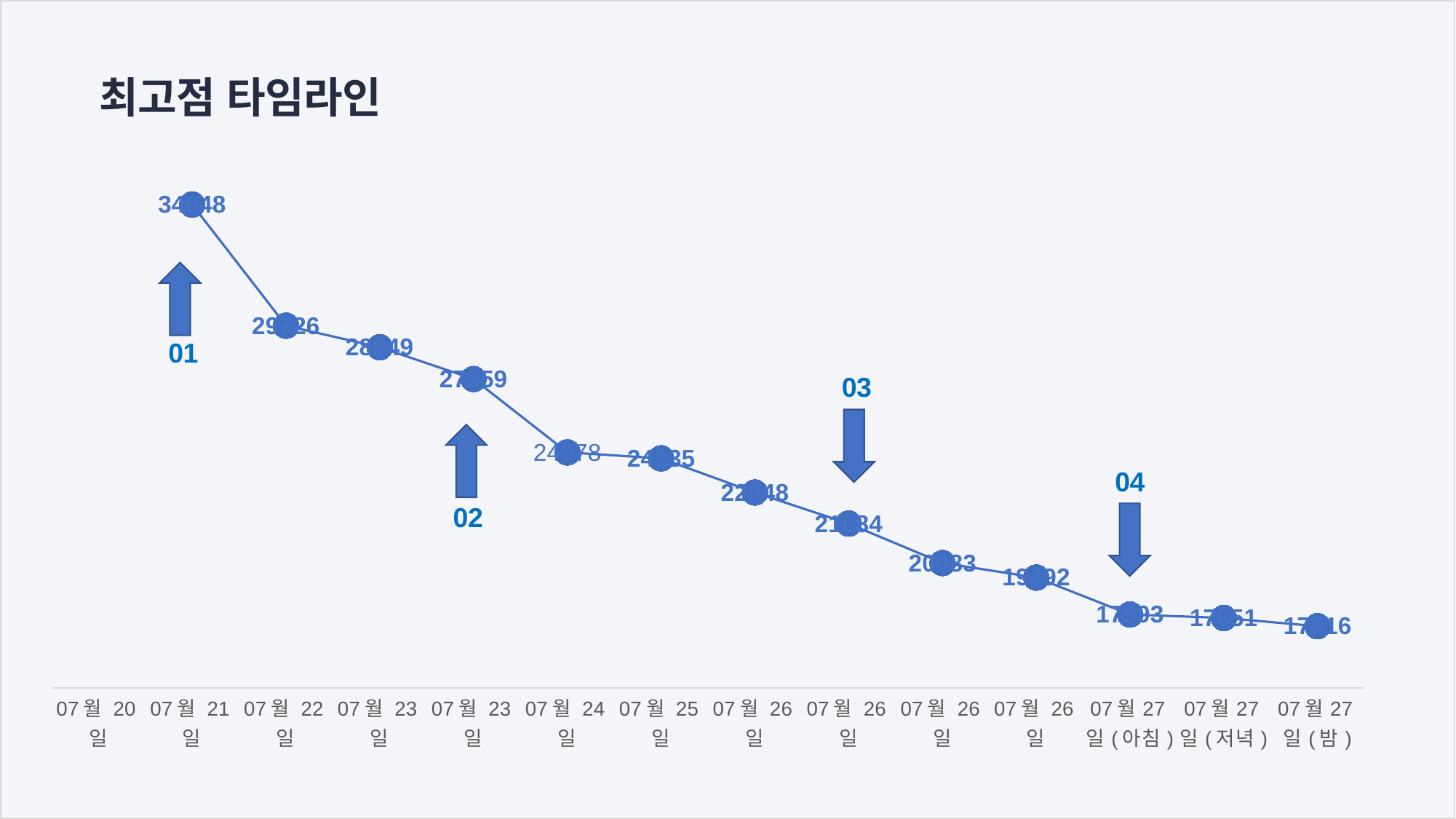

### Chart

| Category | 최고점 갱신 |
|---|---|
| 07월 20일 | 99259.0 |
| 07월 21일 | 34648.0 |
| 07월 22일 | 29726.0 |
| 07월 23일 | 28849.0 |
| 07월 23일 | 27559.0 |
| 07월 24일 | 24578.0 |
| 07월 25일 | 24335.0 |
| 07월 26일 | 22948.0 |
| 07월 26일 | 21684.0 |
| 07월 26일 | 20083.0 |
| 07월 26일 | 19492.0 |
| 07월27일(아침) | 17993.0 |
| 07월27일(저녁) | 17851.0 |
| 07월27일(밤) | 17516.0 |
02